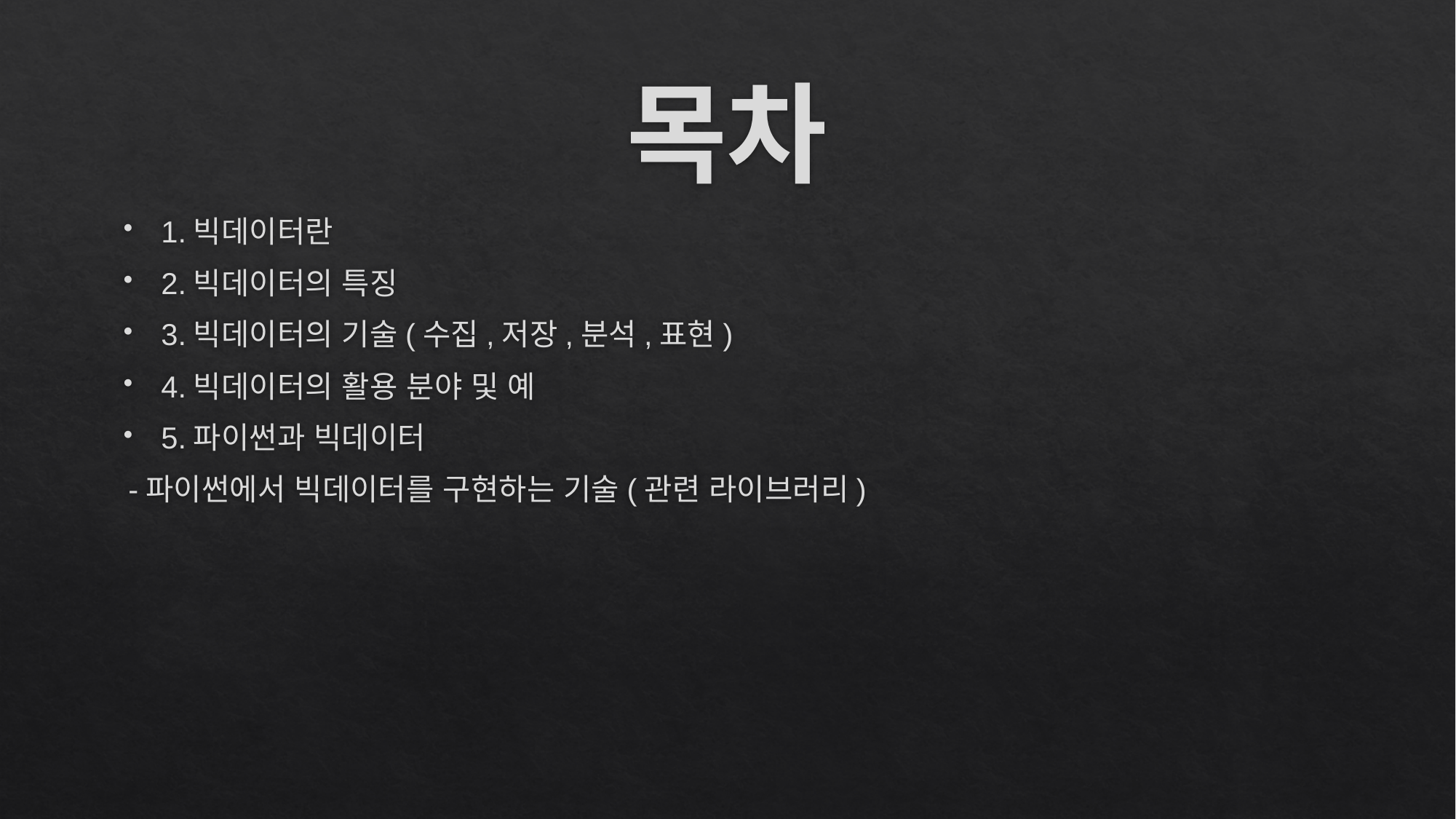

# 목차
1.빅데이터란
2.빅데이터의 특징
3.빅데이터의 기술(수집,저장,분석,표현)
4.빅데이터의 활용 분야 및 예
5.파이썬과 빅데이터
 -파이썬에서 빅데이터를 구현하는 기술(관련 라이브러리)